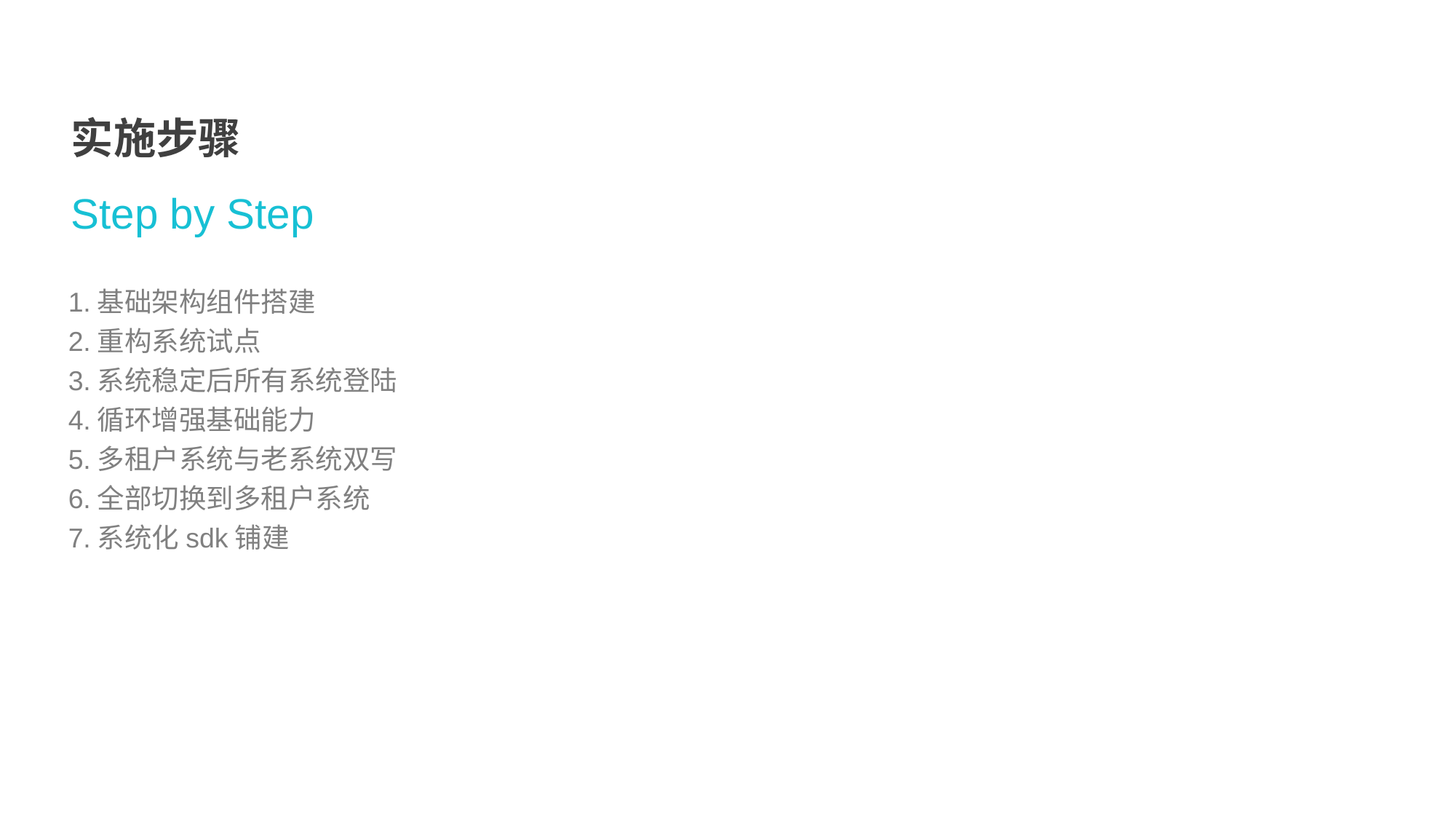

实施步骤
Step by Step
1.基础架构组件搭建
2.重构系统试点
3.系统稳定后所有系统登陆
4.循环增强基础能力
5.多租户系统与老系统双写
6.全部切换到多租户系统
7.系统化sdk铺建